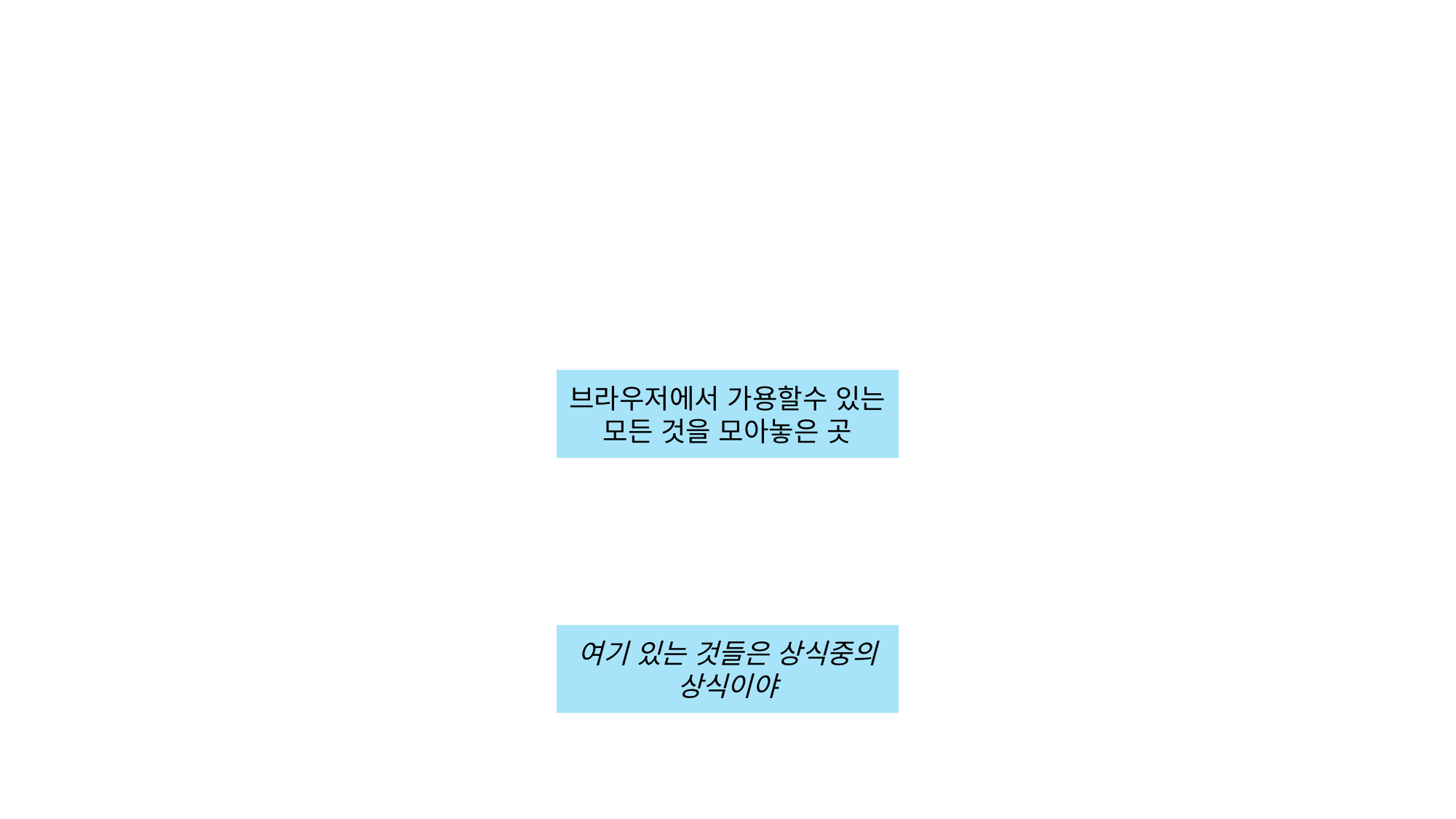

브라우저에서 가용할수 있는 모든 것을 모아놓은 곳
여기 있는 것들은 상식중의 상식이야